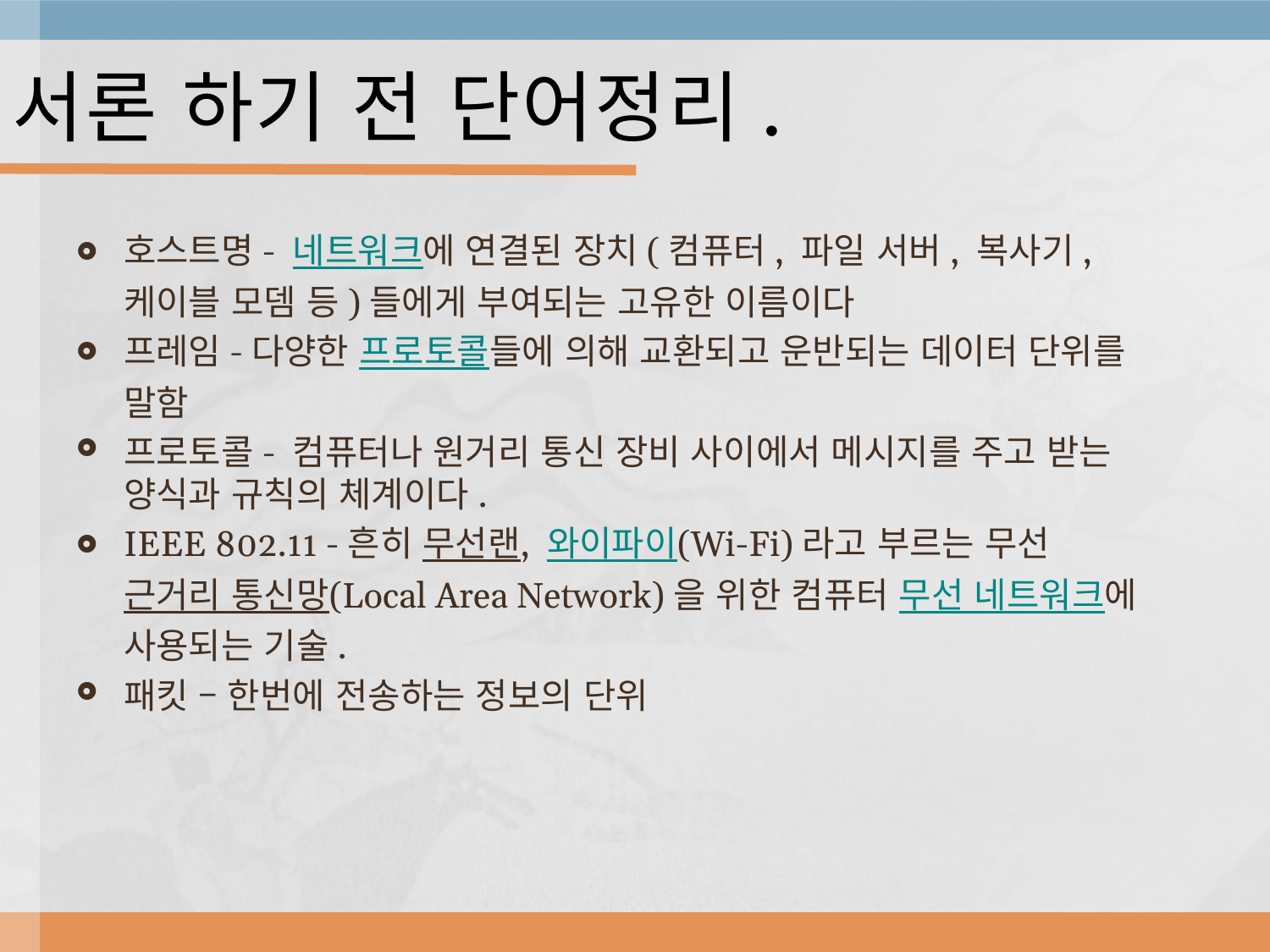

# 서론 하기 전 단어정리.
호스트명- 네트워크에 연결된 장치(컴퓨터, 파일 서버, 복사기, 케이블 모뎀 등)들에게 부여되는 고유한 이름이다
프레임-다양한 프로토콜들에 의해 교환되고 운반되는 데이터 단위를 말함
프로토콜- 컴퓨터나 원거리 통신 장비 사이에서 메시지를 주고 받는 양식과 규칙의 체계이다.
IEEE 802.11 -흔히 무선랜, 와이파이(Wi-Fi)라고 부르는 무선 근거리 통신망(Local Area Network)을 위한 컴퓨터 무선 네트워크에 사용되는 기술.
패킷 – 한번에 전송하는 정보의 단위